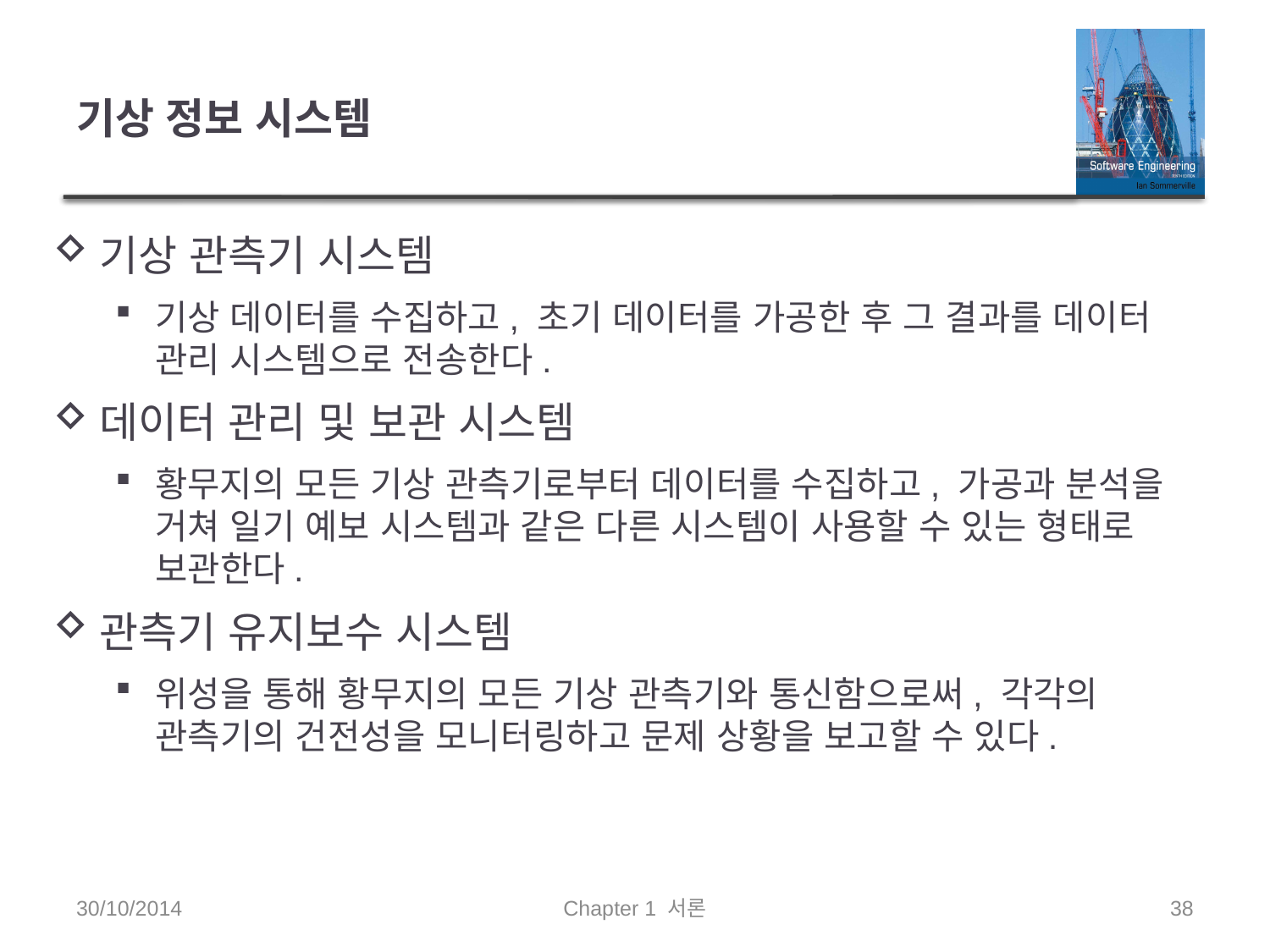

# 기상 정보 시스템
기상 관측기 시스템
기상 데이터를 수집하고, 초기 데이터를 가공한 후 그 결과를 데이터 관리 시스템으로 전송한다.
데이터 관리 및 보관 시스템
황무지의 모든 기상 관측기로부터 데이터를 수집하고, 가공과 분석을 거쳐 일기 예보 시스템과 같은 다른 시스템이 사용할 수 있는 형태로 보관한다.
관측기 유지보수 시스템
위성을 통해 황무지의 모든 기상 관측기와 통신함으로써, 각각의 관측기의 건전성을 모니터링하고 문제 상황을 보고할 수 있다.
30/10/2014
Chapter 1 서론
38